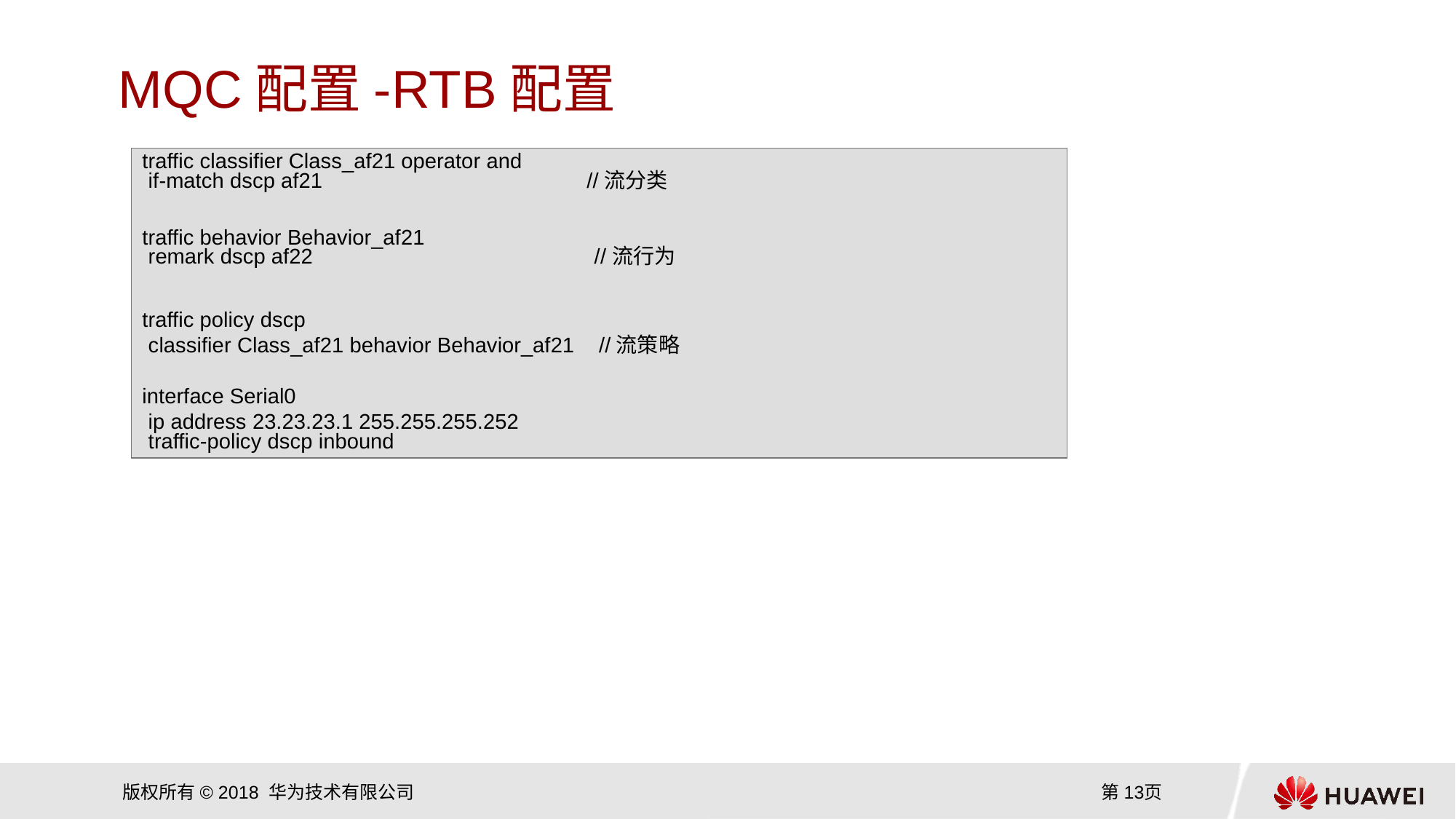

# MQC配置-RTB配置
traffic classifier Class_af21 operator and
 if-match dscp af21                                            //流分类

traffic behavior Behavior_af21
 remark dscp af22                                               //流行为

traffic policy dscp
 classifier Class_af21 behavior Behavior_af21    //流策略

interface Serial0
 ip address 23.23.23.1 255.255.255.252
 traffic-policy dscp inbound